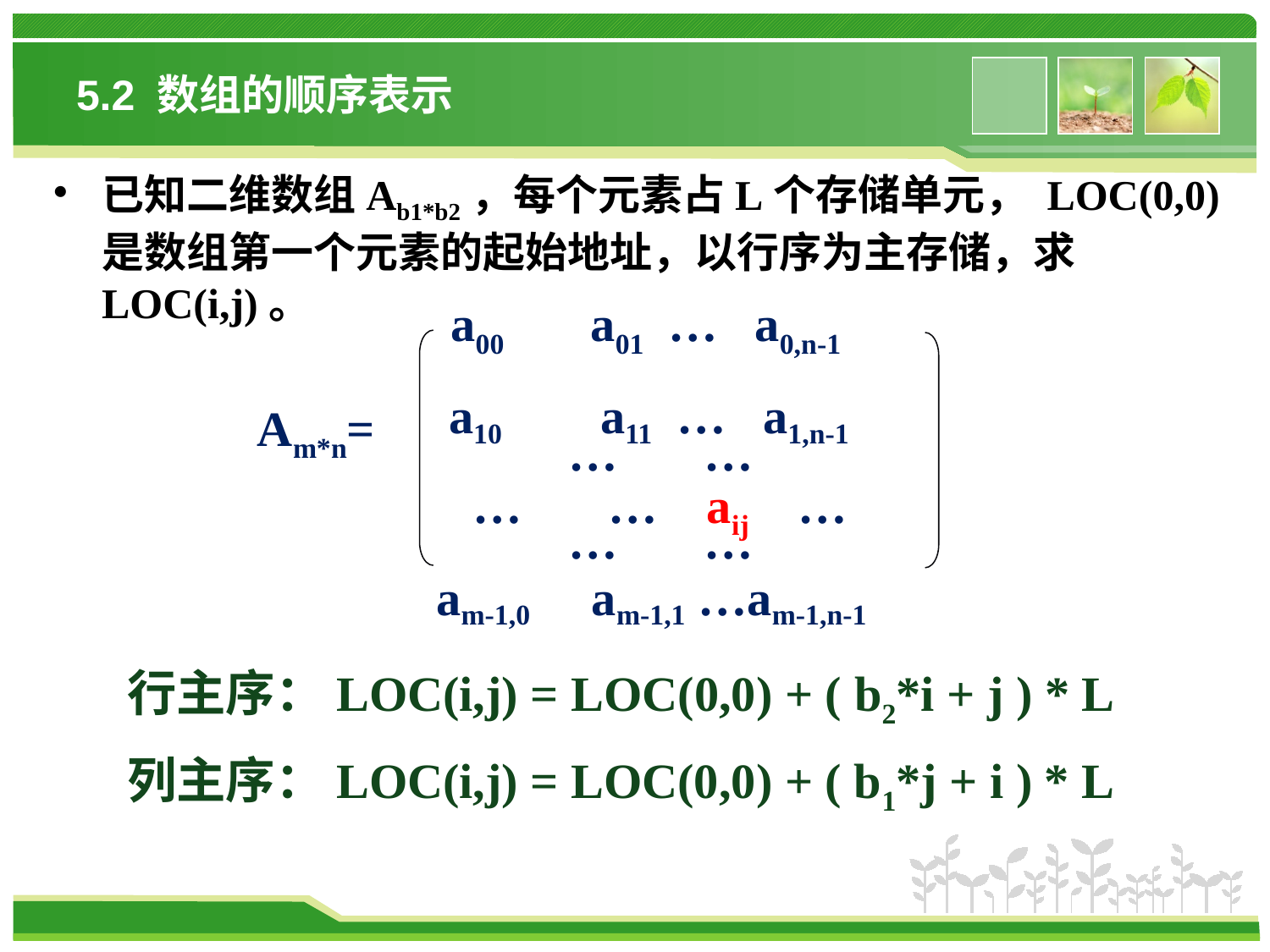

# 5.2 数组的顺序表示
已知二维数组Ab1*b2，每个元素占L个存储单元， LOC(0,0)是数组第一个元素的起始地址，以行序为主存储，求LOC(i,j)。

 a00            a01  …   a0,n-1
 a10        a11  …   a1,n-1
   …       …    aij    …
am-1,0     am-1,1 …am-1,n-1

Am*n=
…       …
…       …
行主序：LOC(i,j) = LOC(0,0) + ( b2*i + j ) * L
列主序：LOC(i,j) = LOC(0,0) + ( b1*j + i ) * L